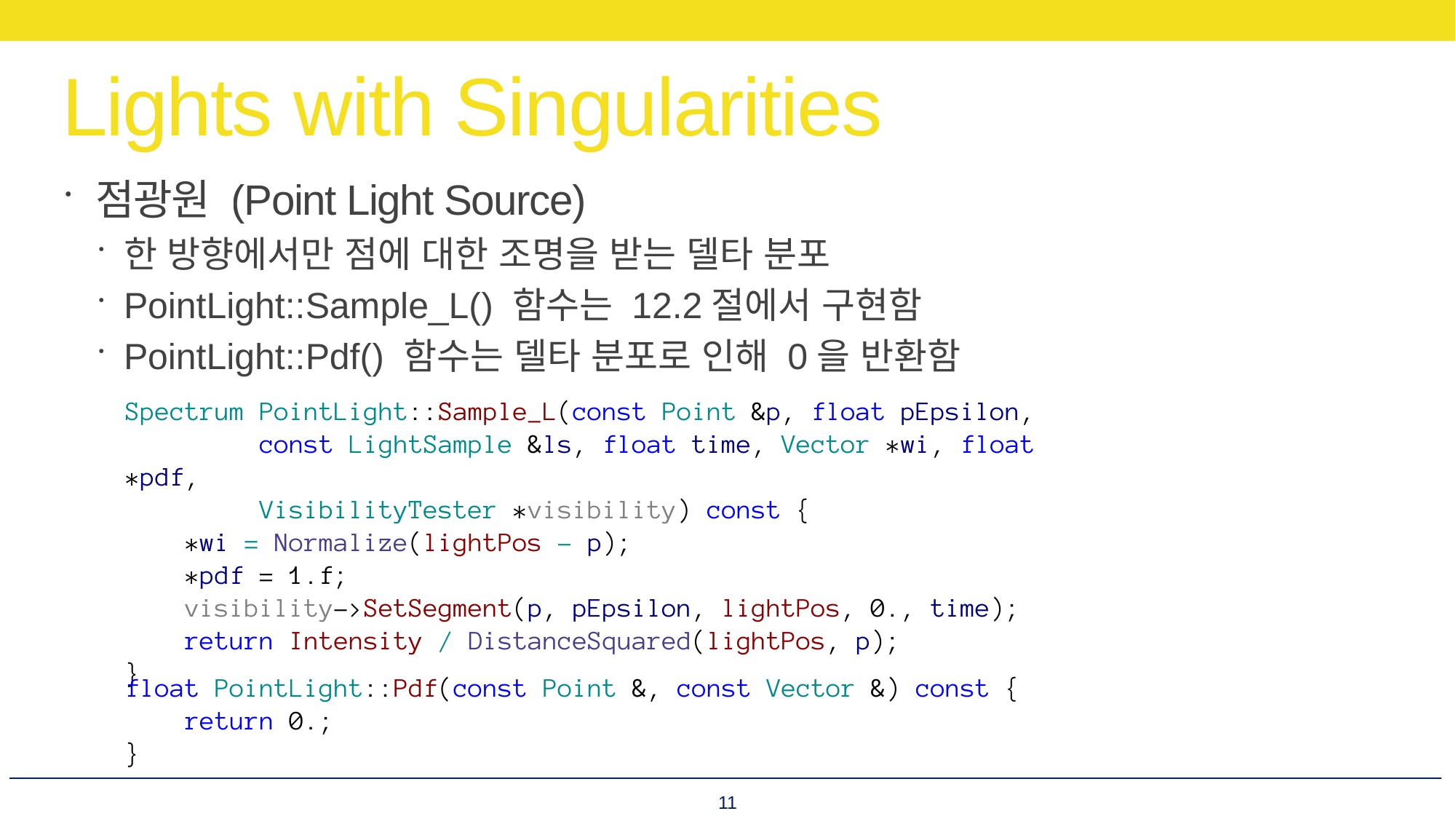

# Lights with Singularities
점광원 (Point Light Source)
한 방향에서만 점에 대한 조명을 받는 델타 분포
PointLight::Sample_L() 함수는 12.2절에서 구현함
PointLight::Pdf() 함수는 델타 분포로 인해 0을 반환함
Spectrum PointLight::Sample_L(const Point &p, float pEpsilon,
         const LightSample &ls, float time, Vector *wi, float *pdf,
         VisibilityTester *visibility) const {
    *wi = Normalize(lightPos - p);
    *pdf = 1.f;
    visibility->SetSegment(p, pEpsilon, lightPos, 0., time);
    return Intensity / DistanceSquared(lightPos, p);
}
float PointLight::Pdf(const Point &, const Vector &) const {
    return 0.;
}
11